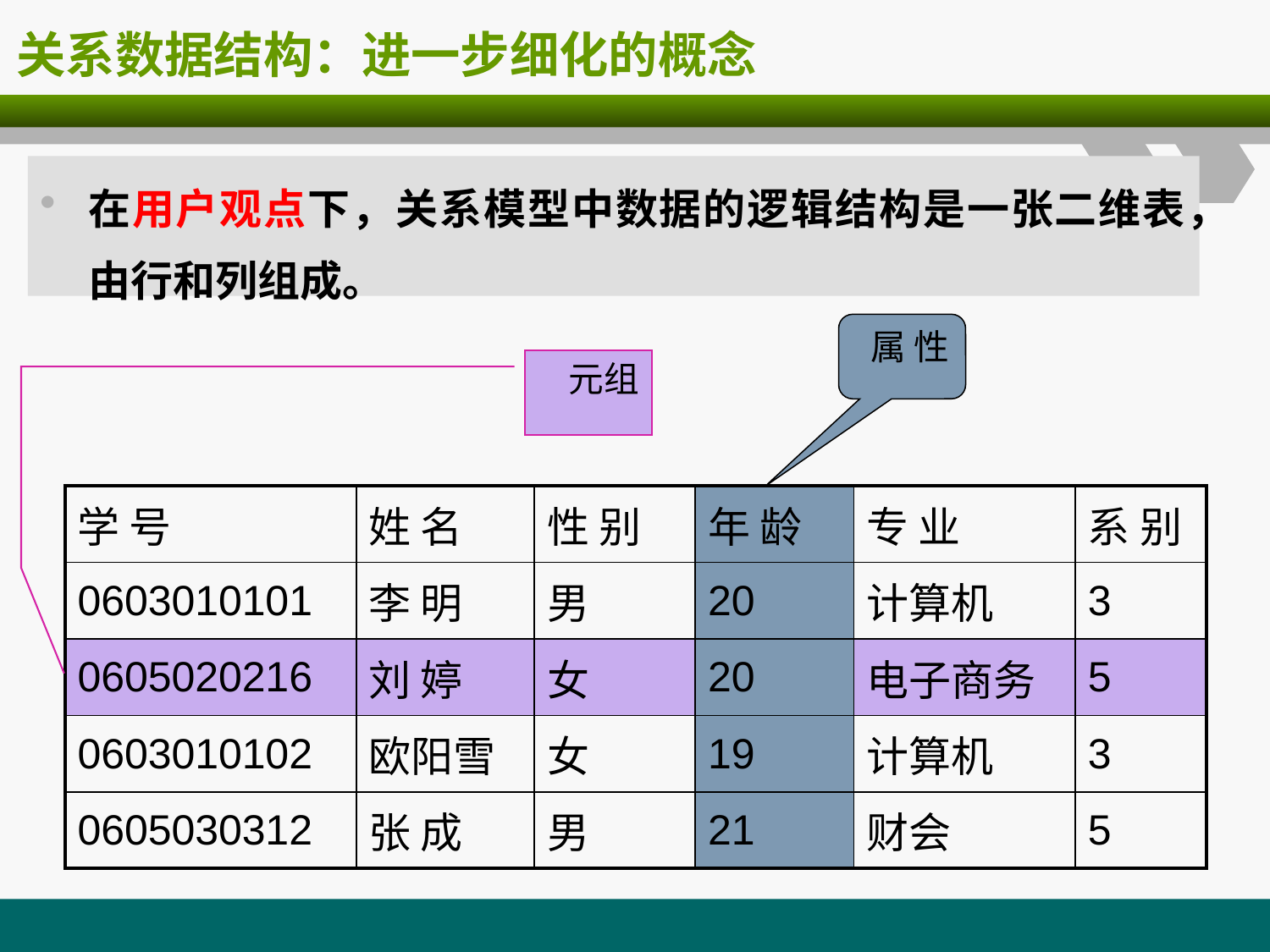

# 关系数据结构：进一步细化的概念
在用户观点下，关系模型中数据的逻辑结构是一张二维表，由行和列组成。
属 性
元组
| 学 号 | 姓 名 | 性 别 | 年 龄 | 专 业 | 系 别 |
| --- | --- | --- | --- | --- | --- |
| 0603010101 | 李 明 | 男 | 20 | 计算机 | 3 |
| 0605020216 | 刘 婷 | 女 | 20 | 电子商务 | 5 |
| 0603010102 | 欧阳雪 | 女 | 19 | 计算机 | 3 |
| 0605030312 | 张 成 | 男 | 21 | 财会 | 5 |